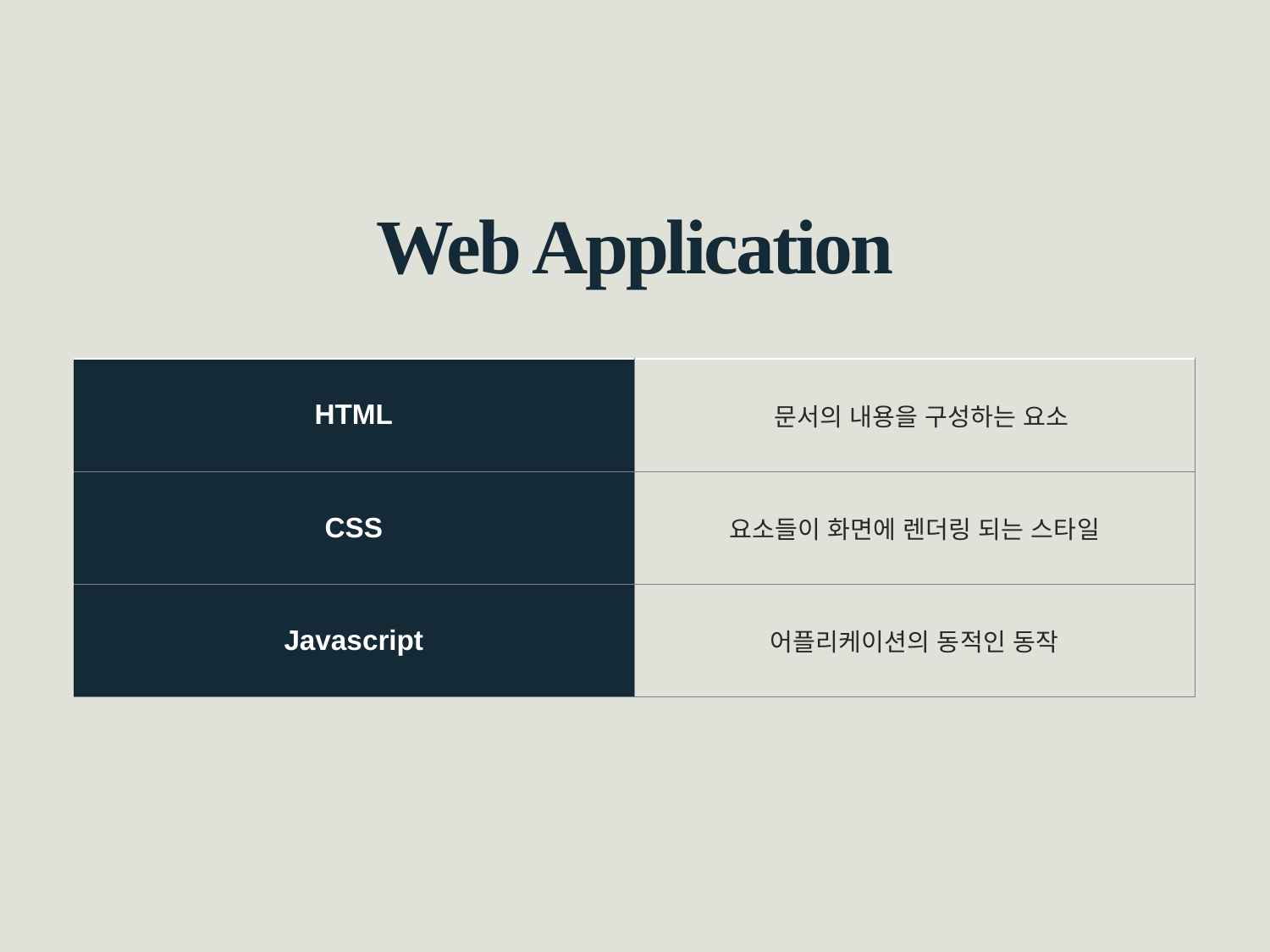

Web Application
| HTML | 문서의 내용을 구성하는 요소 |
| --- | --- |
| CSS | 요소들이 화면에 렌더링 되는 스타일 |
| Javascript | 어플리케이션의 동적인 동작 |